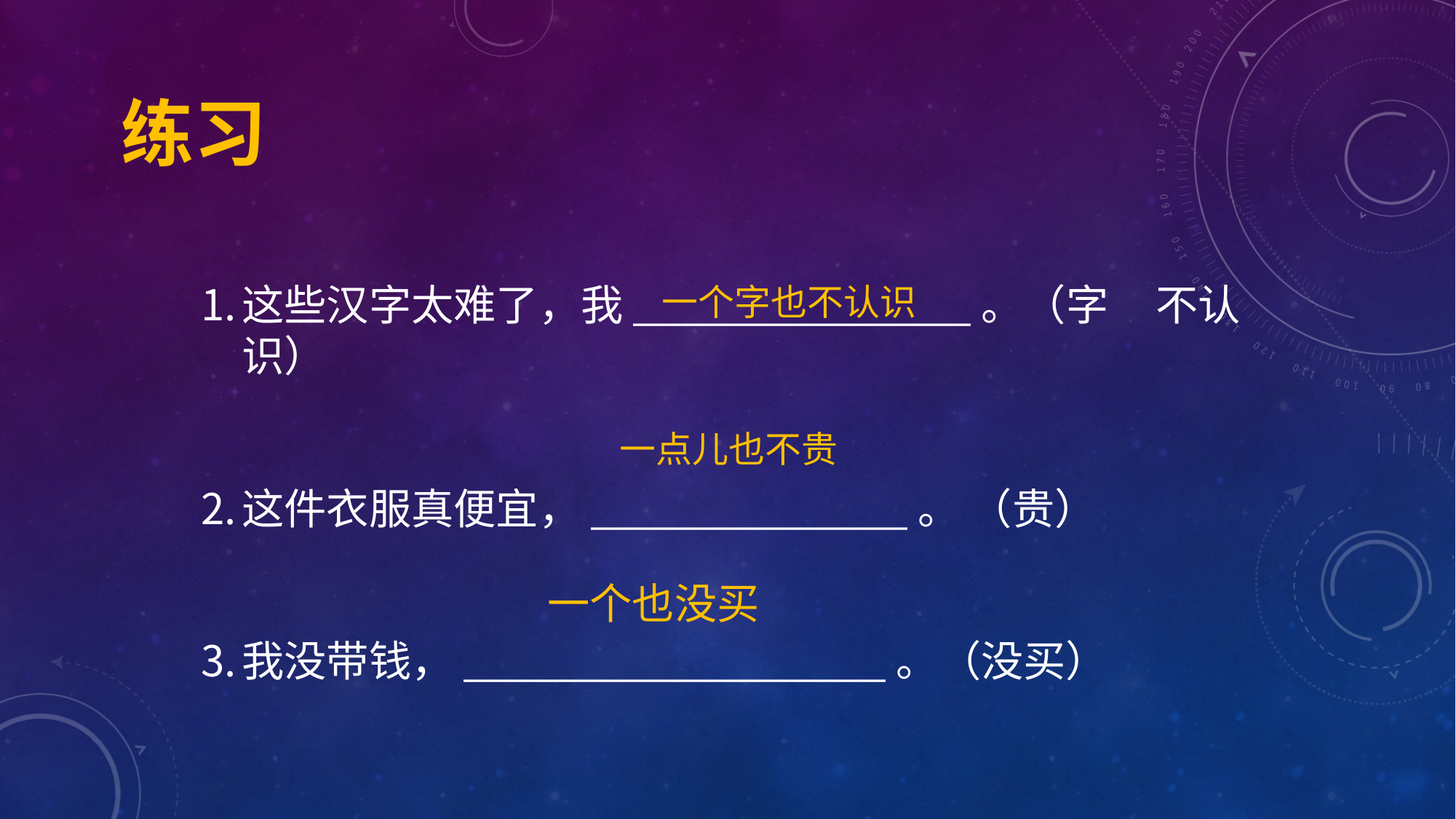

练习

这些汉字太难了，我________________。（字     不认识）

这件衣服真便宜，_______________。 （贵）

我没带钱，____________________。（没买）
一个字也不认识
一点儿也不贵
一个也没买